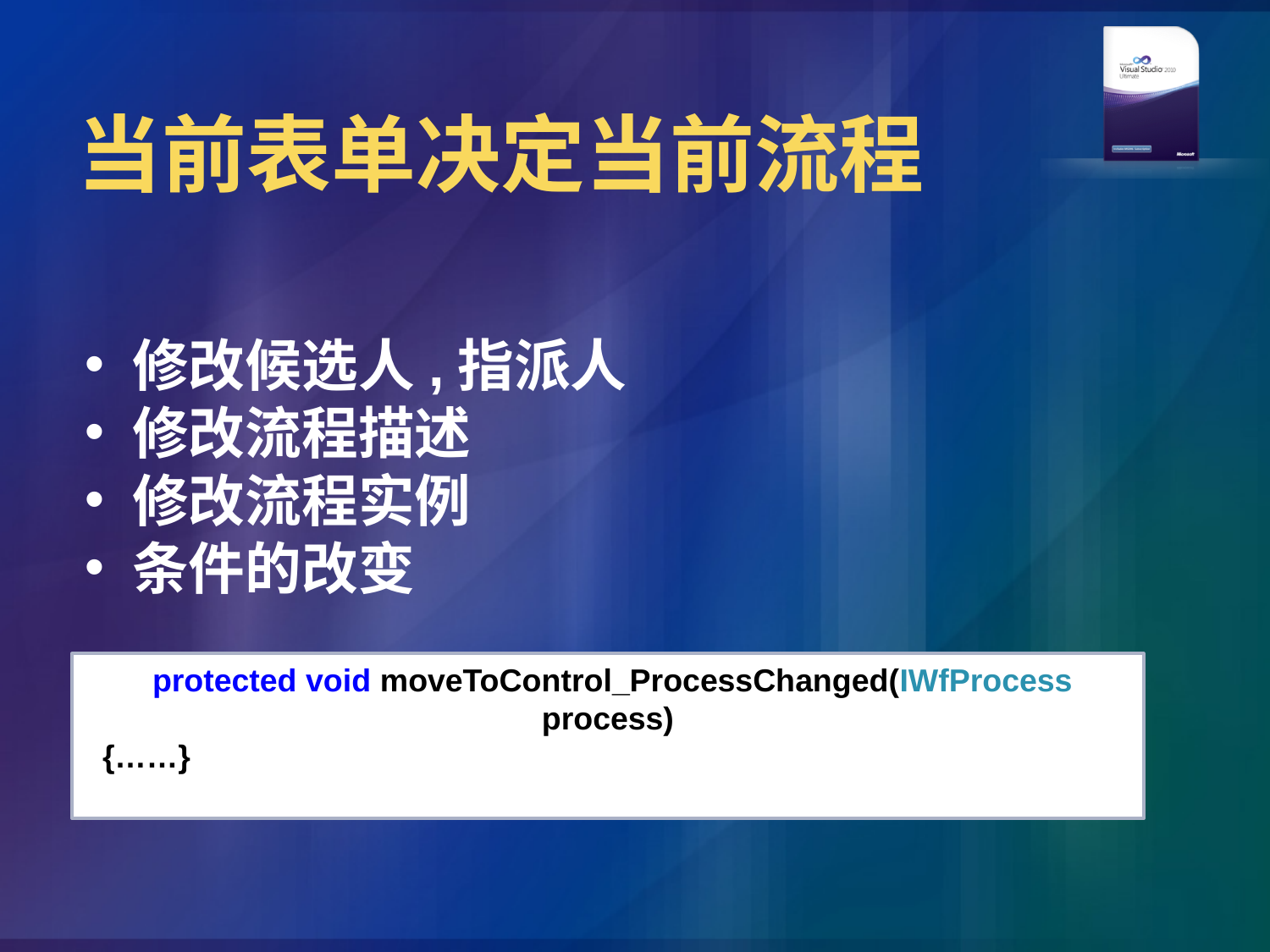

# 当前表单决定当前流程
修改候选人,指派人
修改流程描述
修改流程实例
条件的改变

 protected void moveToControl_ProcessChanged(IWfProcess process)
  {……}